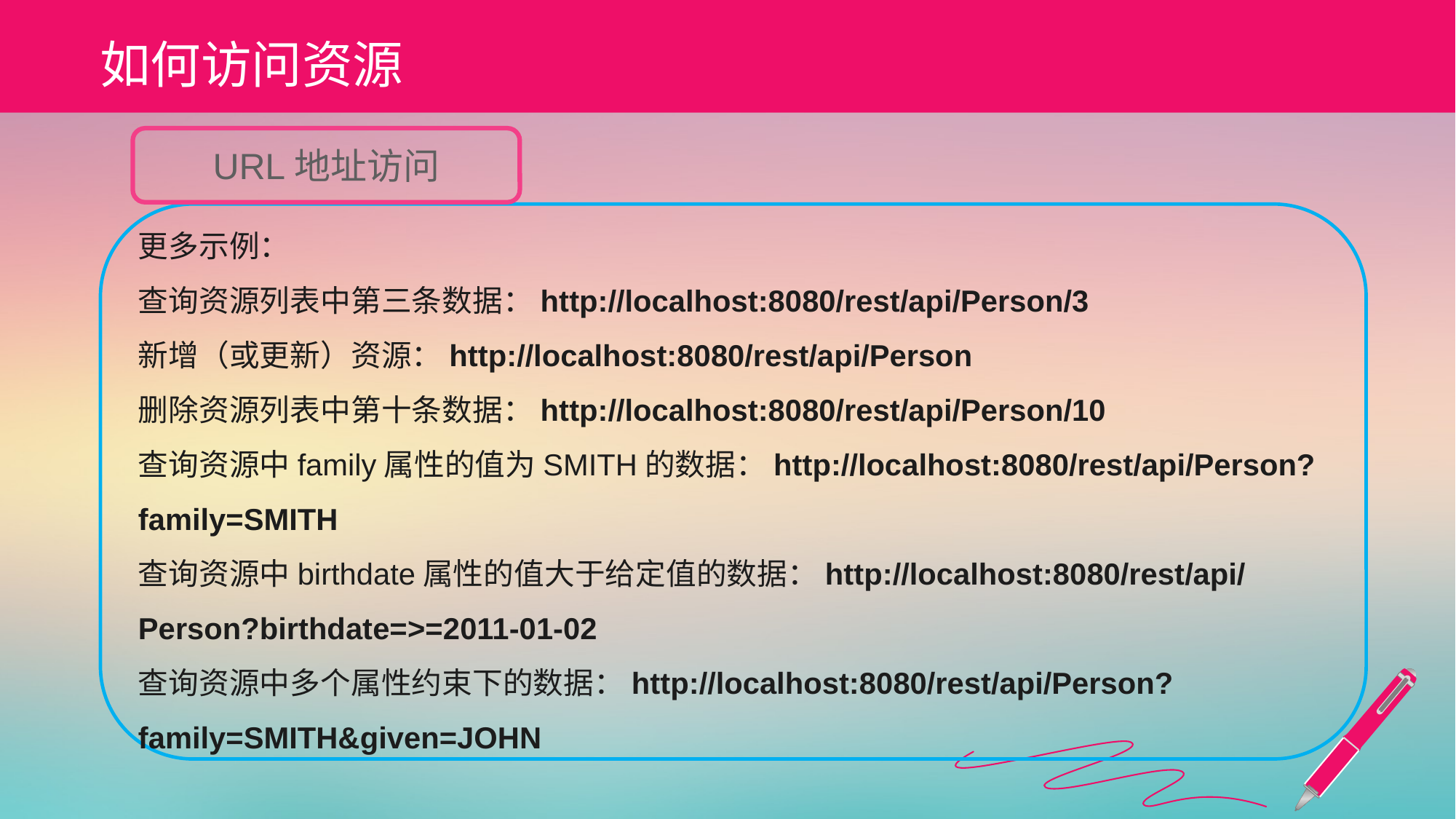

# 如何访问资源
URL地址访问
更多示例：
查询资源列表中第三条数据：http://localhost:8080/rest/api/Person/3
新增（或更新）资源：http://localhost:8080/rest/api/Person
删除资源列表中第十条数据：http://localhost:8080/rest/api/Person/10
查询资源中family属性的值为SMITH的数据：http://localhost:8080/rest/api/Person?family=SMITH
查询资源中birthdate属性的值大于给定值的数据：http://localhost:8080/rest/api/Person?birthdate=>=2011-01-02
查询资源中多个属性约束下的数据：http://localhost:8080/rest/api/Person?family=SMITH&given=JOHN